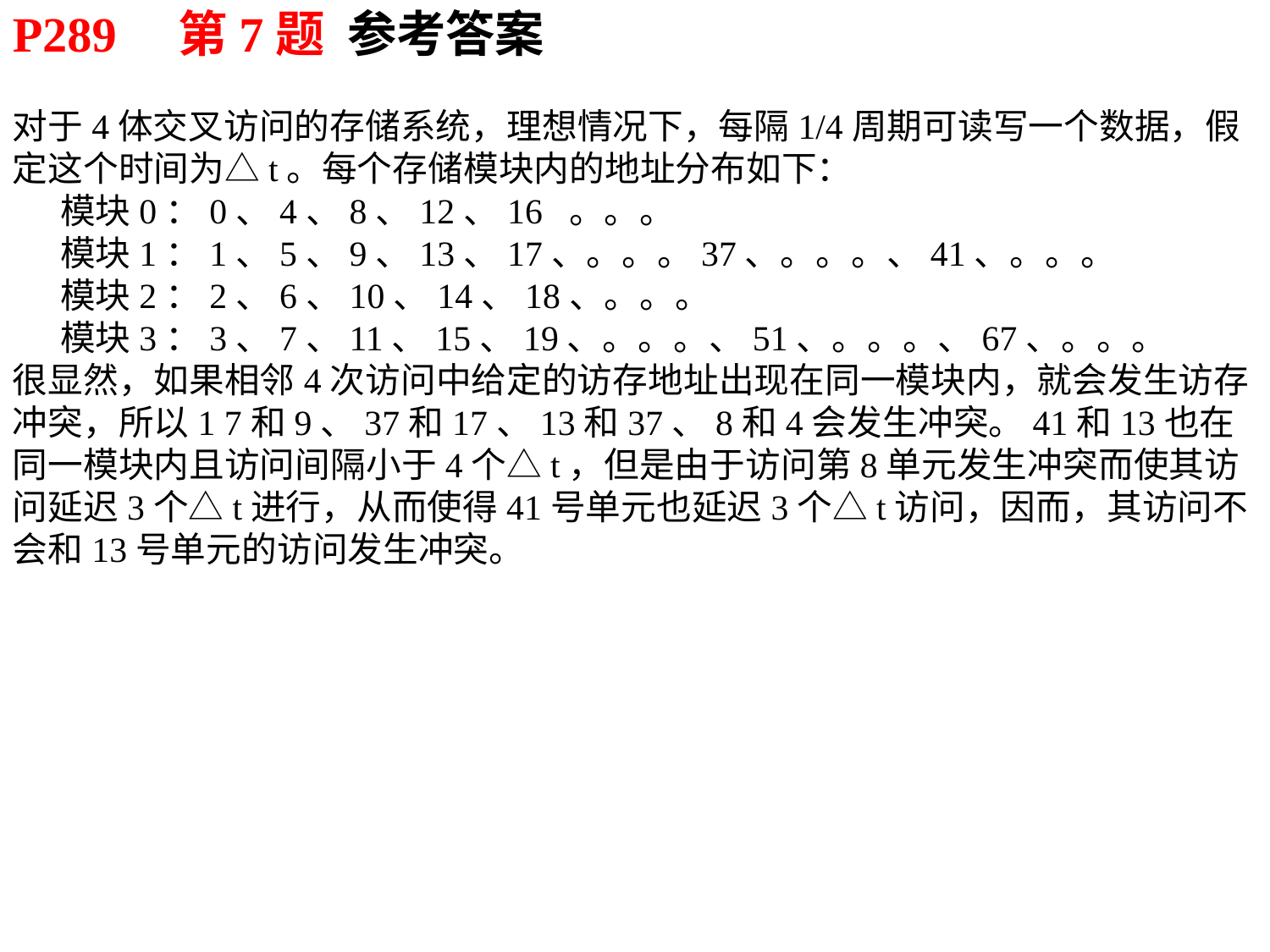

P289    第7题  参考答案

对于4体交叉访问的存储系统，理想情况下，每隔1/4周期可读写一个数据，假定这个时间为△t。每个存储模块内的地址分布如下：
     模块0：0、4、8、12、16  。。。
     模块1：1、5、9、13、17、。。。37、。。。、41、。。。
     模块2：2、6、10、14、18、。。。
     模块3：3、7、11、15、19、。。。、51、。。。、67、。。。
很显然，如果相邻4次访问中给定的访存地址出现在同一模块内，就会发生访存冲突，所以1 7和9、37和17、13和37、8和4会发生冲突。41和13也在同一模块内且访问间隔小于4个△t，但是由于访问第8单元发生冲突而使其访问延迟3个△t进行，从而使得41号单元也延迟3个△t访问，因而，其访问不会和13号单元的访问发生冲突。